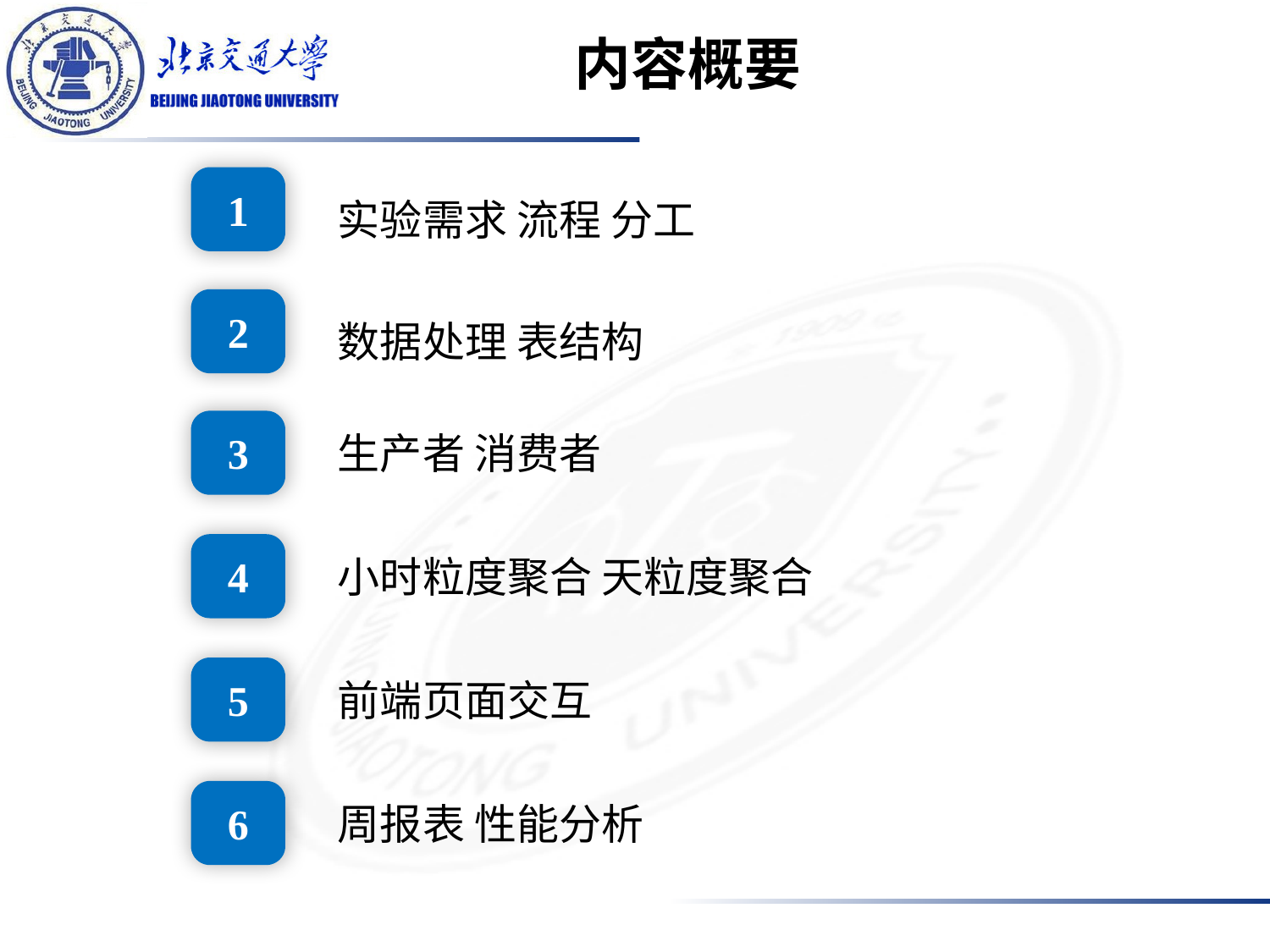

# 内容概要
1
实验需求 流程 分工
2
数据处理 表结构
3
生产者 消费者
4
小时粒度聚合 天粒度聚合
5
前端页面交互
6
周报表 性能分析